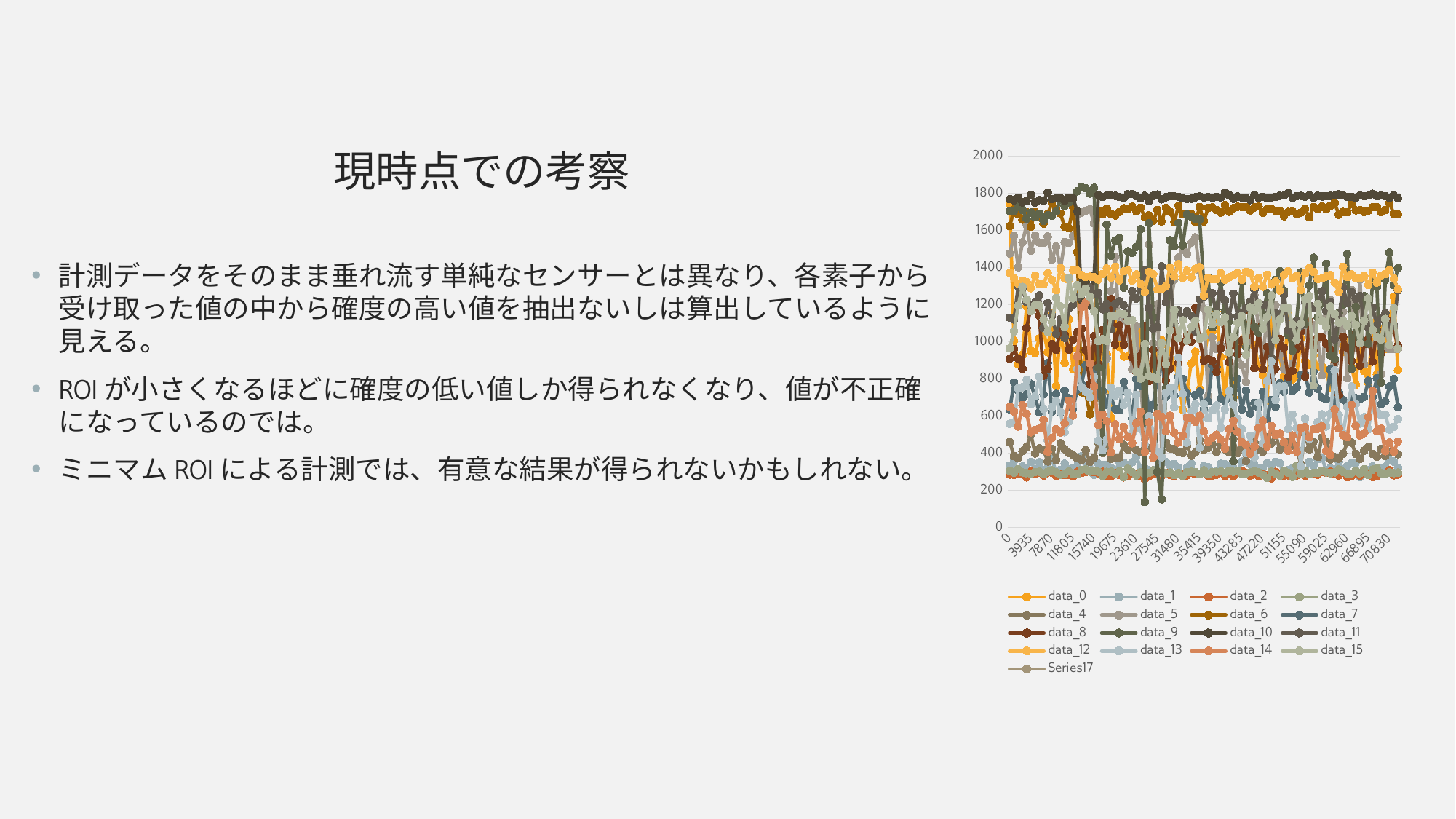

現時点での考察

計測データをそのまま垂れ流す単純なセンサーとは異なり、各素子から受け取った値の中から確度の高い値を抽出ないしは算出しているように見える。
ROIが小さくなるほどに確度の低い値しか得られなくなり、値が不正確になっているのでは。
ミニマムROIによる計測では、有意な結果が得られないかもしれない。

### Chart

| Category | data_0 | data_1 | data_2 | data_3 | data_4 | data_5 | data_6 | data_7 | data_8 | data_9 | data_10 | data_11 | data_12 | data_13 | data_14 | data_15 |  |
|---|---|---|---|---|---|---|---|---|---|---|---|---|---|---|---|---|---|
| 0 | 1742.0 | 333.0 | 284.0 | 305.0 | 459.0 | 1476.0 | 1623.0 | 635.0 | 908.0 | 1705.0 | 1769.0 | 1130.0 | 1372.0 | 558.0 | 650.0 | 965.0 | None |
| 787 | 1007.0 | 357.0 | 283.0 | 295.0 | 384.0 | 1571.0 | 1713.0 | 781.0 | 962.0 | 1705.0 | 1763.0 | 1120.0 | 1342.0 | 562.0 | 625.0 | 1056.0 | None |
| 1574 | 878.0 | 288.0 | 287.0 | 313.0 | 373.0 | 1402.0 | 1687.0 | 737.0 | 909.0 | 1731.0 | 1777.0 | 1297.0 | 1314.0 | 749.0 | 543.0 | 1195.0 | None |
| 2361 | 929.0 | 328.0 | 291.0 | 296.0 | 410.0 | 1536.0 | 1658.0 | 695.0 | 855.0 | 1710.0 | 1751.0 | 1284.0 | 1331.0 | 755.0 | 658.0 | 1296.0 | None |
| 3148 | 1190.0 | 311.0 | 269.0 | 292.0 | 432.0 | 1631.0 | 1698.0 | 717.0 | 1075.0 | 1664.0 | 1759.0 | 1213.0 | 1322.0 | 794.0 | 611.0 | 1227.0 | None |
| 3935 | 952.0 | 353.0 | 301.0 | 289.0 | 502.0 | 1492.0 | 1620.0 | 774.0 | 1185.0 | 1697.0 | 1792.0 | 1193.0 | 1289.0 | 664.0 | 512.0 | 1164.0 | None |
| 4722 | 938.0 | 311.0 | 289.0 | 298.0 | 398.0 | 1573.0 | 1700.0 | 702.0 | 1200.0 | 1671.0 | 1751.0 | 1211.0 | 1357.0 | 705.0 | 524.0 | 1197.0 | None |
| 5509 | 1019.0 | 351.0 | 294.0 | 300.0 | 425.0 | 1535.0 | 1677.0 | 620.0 | 1141.0 | 1692.0 | 1764.0 | 1249.0 | 1312.0 | 811.0 | 532.0 | 1195.0 | None |
| 6296 | 1067.0 | 303.0 | 279.0 | 285.0 | 418.0 | 1533.0 | 1637.0 | 717.0 | 818.0 | 1652.0 | 1760.0 | 1075.0 | 1310.0 | 638.0 | 580.0 | 1121.0 | None |
| 7083 | 944.0 | 322.0 | 296.0 | 299.0 | 355.0 | 1567.0 | 1690.0 | 887.0 | 853.0 | 1683.0 | 1805.0 | 1209.0 | 1369.0 | 468.0 | 407.0 | 1052.0 | None |
| 7870 | 1154.0 | 366.0 | 295.0 | 307.0 | 423.0 | 1443.0 | 1749.0 | 624.0 | 987.0 | 1679.0 | 1769.0 | 1141.0 | 1335.0 | 647.0 | 482.0 | 1105.0 | None |
| 8657 | 761.0 | 297.0 | 278.0 | 296.0 | 361.0 | 1513.0 | 1716.0 | 719.0 | 957.0 | 1702.0 | 1772.0 | 1042.0 | 1277.0 | 679.0 | 528.0 | 1236.0 | None |
| 9444 | 1082.0 | 309.0 | 285.0 | 283.0 | 453.0 | 1394.0 | 1692.0 | 619.0 | 1065.0 | 1765.0 | 1775.0 | 1122.0 | 1398.0 | 622.0 | 511.0 | 1192.0 | None |
| 10231 | 886.0 | 343.0 | 281.0 | 289.0 | 421.0 | 1537.0 | 1621.0 | 737.0 | 1037.0 | 1732.0 | 1761.0 | 1021.0 | 1343.0 | 512.0 | 561.0 | 1080.0 | None |
| 11018 | 1121.0 | 314.0 | 282.0 | 301.0 | 401.0 | 1533.0 | 1612.0 | 697.0 | 958.0 | 1751.0 | 1778.0 | 1183.0 | 1333.0 | 570.0 | 683.0 | 1344.0 | None |
| 11805 | 852.0 | 319.0 | 273.0 | 289.0 | 388.0 | 1571.0 | 1725.0 | 640.0 | 1012.0 | 1777.0 | 1773.0 | 1200.0 | 1386.0 | 658.0 | 602.0 | 1234.0 | None |
| 12592 | 959.0 | 332.0 | 299.0 | 287.0 | 372.0 | 1688.0 | 1484.0 | 742.0 | 1050.0 | 1811.0 | 1703.0 | 1243.0 | 1384.0 | 853.0 | 922.0 | 1306.0 | None |
| 13379 | 839.0 | 383.0 | 293.0 | 310.0 | 363.0 | 1696.0 | 728.0 | 773.0 | 1071.0 | 1834.0 | 1226.0 | 1273.0 | 1361.0 | 755.0 | 1186.0 | 1257.0 | None |
| 14166 | 938.0 | 314.0 | 298.0 | 312.0 | 415.0 | 1707.0 | 723.0 | 875.0 | 955.0 | 1827.0 | 1324.0 | 1269.0 | 1349.0 | 731.0 | 1210.0 | 1287.0 | None |
| 14953 | 953.0 | 357.0 | 299.0 | 299.0 | 352.0 | 1715.0 | 609.0 | 907.0 | 771.0 | 1799.0 | 1195.0 | 1292.0 | 1352.0 | 700.0 | 885.0 | 1243.0 | None |
| 15740 | 733.0 | 283.0 | 297.0 | 304.0 | 375.0 | 1638.0 | 690.0 | 835.0 | 1031.0 | 1830.0 | 1359.0 | 1258.0 | 1348.0 | 810.0 | 760.0 | 1164.0 | None |
| 16527 | 778.0 | 343.0 | 292.0 | 299.0 | 457.0 | 830.0 | 1708.0 | 708.0 | 880.0 | 860.0 | 1791.0 | 1264.0 | 1335.0 | 467.0 | 552.0 | 1003.0 | None |
| 17314 | 997.0 | 338.0 | 299.0 | 278.0 | 401.0 | 723.0 | 1686.0 | 734.0 | 1064.0 | 404.0 | 1780.0 | 1175.0 | 1365.0 | 415.0 | 608.0 | 1014.0 | None |
| 18101 | 932.0 | 337.0 | 276.0 | 299.0 | 431.0 | 910.0 | 1718.0 | 659.0 | 1055.0 | 1633.0 | 1789.0 | 1205.0 | 1395.0 | 473.0 | 571.0 | 1004.0 | None |
| 18888 | 590.0 | 321.0 | 276.0 | 300.0 | 368.0 | 1274.0 | 1689.0 | 703.0 | 1230.0 | 1463.0 | 1788.0 | 1067.0 | 1346.0 | 754.0 | 403.0 | 1140.0 | None |
| 19675 | 1148.0 | 303.0 | 292.0 | 290.0 | 376.0 | 1458.0 | 1681.0 | 637.0 | 986.0 | 1546.0 | 1787.0 | 1203.0 | 1404.0 | 708.0 | 555.0 | 1142.0 | None |
| 20462 | 972.0 | 351.0 | 281.0 | 302.0 | 377.0 | 1030.0 | 1699.0 | 632.0 | 1088.0 | 1559.0 | 1780.0 | 1219.0 | 1332.0 | 738.0 | 475.0 | 1153.0 | None |
| 21249 | 920.0 | 349.0 | 269.0 | 270.0 | 445.0 | 1140.0 | 1720.0 | 783.0 | 985.0 | 1292.0 | 1775.0 | 1197.0 | 1380.0 | 658.0 | 541.0 | 1149.0 | None |
| 22036 | 922.0 | 334.0 | 276.0 | 316.0 | 418.0 | 1050.0 | 1714.0 | 721.0 | 1120.0 | 1488.0 | 1795.0 | 1131.0 | 1385.0 | 724.0 | 487.0 | 1114.0 | None |
| 22823 | 989.0 | 351.0 | 285.0 | 298.0 | 434.0 | 851.0 | 1728.0 | 586.0 | 916.0 | 1479.0 | 1797.0 | 1274.0 | 1330.0 | 505.0 | 453.0 | 1116.0 | None |
| 23610 | 892.0 | 383.0 | 286.0 | 279.0 | 417.0 | 1086.0 | 1703.0 | 799.0 | 837.0 | 1511.0 | 1785.0 | 1233.0 | 1363.0 | 714.0 | 561.0 | 839.0 | None |
| 24397 | 1059.0 | 321.0 | 275.0 | 297.0 | 407.0 | 789.0 | 1723.0 | 763.0 | 923.0 | 1607.0 | 1774.0 | 1294.0 | 1313.0 | 530.0 | 623.0 | 801.0 | None |
| 25184 | 1034.0 | 321.0 | 260.0 | 285.0 | 439.0 | 479.0 | 1672.0 | 789.0 | 1086.0 | 136.0 | 1787.0 | 1386.0 | 1268.0 | 446.0 | 406.0 | 987.0 | None |
| 25971 | 825.0 | 307.0 | 277.0 | 293.0 | 427.0 | 1525.0 | 1681.0 | 632.0 | 788.0 | 1639.0 | 1759.0 | 1183.0 | 1376.0 | 599.0 | 566.0 | 816.0 | None |
| 26758 | 860.0 | 308.0 | 285.0 | 307.0 | 429.0 | 991.0 | 1651.0 | 660.0 | 957.0 | 1132.0 | 1787.0 | 1071.0 | 1365.0 | 514.0 | 375.0 | 809.0 | None |
| 27545 | 953.0 | 287.0 | 294.0 | 307.0 | 395.0 | 1202.0 | 1710.0 | 806.0 | 866.0 | 298.0 | 1794.0 | 1080.0 | 1282.0 | 409.0 | 612.0 | 800.0 | None |
| 28332 | 1008.0 | 353.0 | 276.0 | 292.0 | 408.0 | 407.0 | 1648.0 | 920.0 | 914.0 | 151.0 | 1768.0 | 1407.0 | 1285.0 | 378.0 | 596.0 | 993.0 | None |
| 29119 | 987.0 | 352.0 | 293.0 | 292.0 | 456.0 | 887.0 | 1721.0 | 702.0 | 792.0 | 751.0 | 1779.0 | 1213.0 | 1300.0 | 726.0 | 518.0 | 881.0 | None |
| 29906 | 948.0 | 335.0 | 281.0 | 295.0 | 425.0 | 1188.0 | 1700.0 | 745.0 | 856.0 | 1548.0 | 1786.0 | 1326.0 | 1401.0 | 754.0 | 602.0 | 1061.0 | None |
| 30693 | 867.0 | 342.0 | 277.0 | 281.0 | 421.0 | 1336.0 | 1646.0 | 710.0 | 1060.0 | 1513.0 | 1784.0 | 1101.0 | 1352.0 | 647.0 | 509.0 | 1171.0 | None |
| 31480 | 815.0 | 320.0 | 286.0 | 292.0 | 407.0 | 1453.0 | 1733.0 | 812.0 | 885.0 | 1640.0 | 1782.0 | 1168.0 | 1418.0 | 915.0 | 457.0 | 1019.0 | None |
| 32267 | 635.0 | 289.0 | 287.0 | 276.0 | 401.0 | 1494.0 | 1688.0 | 801.0 | 999.0 | 1520.0 | 1773.0 | 1134.0 | 1344.0 | 720.0 | 495.0 | 1116.0 | None |
| 33054 | 735.0 | 323.0 | 280.0 | 297.0 | 440.0 | 1474.0 | 1689.0 | 721.0 | 1038.0 | 1687.0 | 1769.0 | 1166.0 | 1383.0 | 456.0 | 591.0 | 1006.0 | None |
| 33841 | 884.0 | 342.0 | 295.0 | 300.0 | 385.0 | 1535.0 | 1689.0 | 579.0 | 1001.0 | 1674.0 | 1771.0 | 1141.0 | 1347.0 | 625.0 | 588.0 | 1080.0 | None |
| 34628 | 947.0 | 290.0 | 285.0 | 298.0 | 404.0 | 1563.0 | 1645.0 | 713.0 | 1184.0 | 1662.0 | 1779.0 | 1056.0 | 1394.0 | 664.0 | 569.0 | 1114.0 | None |
| 35415 | 744.0 | 290.0 | 291.0 | 286.0 | 472.0 | 1381.0 | 1727.0 | 732.0 | 1016.0 | 1660.0 | 1784.0 | 1229.0 | 1403.0 | 429.0 | 601.0 | 1015.0 | None |
| 36202 | 910.0 | 329.0 | 295.0 | 307.0 | 419.0 | 1178.0 | 1649.0 | 636.0 | 897.0 | 1303.0 | 1778.0 | 1242.0 | 1249.0 | 664.0 | 517.0 | 1028.0 | None |
| 36989 | 1045.0 | 324.0 | 277.0 | 285.0 | 427.0 | 708.0 | 1721.0 | 678.0 | 906.0 | 1346.0 | 1780.0 | 1260.0 | 1344.0 | 587.0 | 462.0 | 1173.0 | None |
| 37776 | 1056.0 | 299.0 | 278.0 | 297.0 | 448.0 | 1024.0 | 1725.0 | 874.0 | 897.0 | 1078.0 | 1776.0 | 1261.0 | 1337.0 | 630.0 | 482.0 | 1096.0 | None |
| 38563 | 1164.0 | 305.0 | 284.0 | 299.0 | 406.0 | 962.0 | 1711.0 | 865.0 | 838.0 | 1175.0 | 1781.0 | 1148.0 | 1337.0 | 657.0 | 499.0 | 1149.0 | None |
| 39350 | 919.0 | 343.0 | 293.0 | 301.0 | 442.0 | 983.0 | 1696.0 | 691.0 | 965.0 | 1319.0 | 1778.0 | 1264.0 | 1370.0 | 536.0 | 473.0 | 1105.0 | None |
| 40137 | 706.0 | 340.0 | 278.0 | 294.0 | 421.0 | 1086.0 | 1737.0 | 680.0 | 1104.0 | 1162.0 | 1805.0 | 1223.0 | 1335.0 | 635.0 | 424.0 | 1131.0 | None |
| 40924 | 927.0 | 332.0 | 295.0 | 306.0 | 403.0 | 1011.0 | 1701.0 | 697.0 | 891.0 | 1112.0 | 1790.0 | 1137.0 | 1347.0 | 734.0 | 529.0 | 943.0 | None |
| 41711 | 699.0 | 321.0 | 276.0 | 299.0 | 474.0 | 822.0 | 1720.0 | 740.0 | 1000.0 | 356.0 | 1771.0 | 1260.0 | 1360.0 | 660.0 | 573.0 | 1026.0 | None |
| 42498 | 972.0 | 299.0 | 293.0 | 305.0 | 400.0 | 939.0 | 1728.0 | 800.0 | 932.0 | 1137.0 | 1783.0 | 1137.0 | 1371.0 | 586.0 | 513.0 | 1103.0 | None |
| 43285 | 999.0 | 354.0 | 306.0 | 287.0 | 431.0 | 873.0 | 1727.0 | 636.0 | 1007.0 | 1323.0 | 1778.0 | 1155.0 | 1335.0 | 528.0 | 458.0 | 1138.0 | None |
| 44072 | 1091.0 | 357.0 | 292.0 | 291.0 | 357.0 | 784.0 | 1725.0 | 737.0 | 1030.0 | 972.0 | 1777.0 | 1183.0 | 1377.0 | 400.0 | 444.0 | 930.0 | None |
| 44859 | 989.0 | 340.0 | 278.0 | 297.0 | 438.0 | 1076.0 | 1708.0 | 613.0 | 1166.0 | 1208.0 | 1764.0 | 1217.0 | 1368.0 | 494.0 | 396.0 | 1186.0 | None |
| 45646 | 979.0 | 336.0 | 293.0 | 302.0 | 458.0 | 1251.0 | 1724.0 | 670.0 | 858.0 | 1080.0 | 1791.0 | 1282.0 | 1296.0 | 378.0 | 437.0 | 1167.0 | None |
| 46433 | 862.0 | 316.0 | 276.0 | 296.0 | 418.0 | 1071.0 | 1729.0 | 643.0 | 1076.0 | 1048.0 | 1776.0 | 1187.0 | 1345.0 | 671.0 | 536.0 | 1208.0 | None |
| 47220 | 818.0 | 322.0 | 285.0 | 283.0 | 407.0 | 919.0 | 1696.0 | 730.0 | 850.0 | 1149.0 | 1782.0 | 1197.0 | 1297.0 | 453.0 | 574.0 | 1071.0 | None |
| 48007 | 684.0 | 346.0 | 280.0 | 267.0 | 487.0 | 1139.0 | 1716.0 | 583.0 | 972.0 | 1262.0 | 1773.0 | 1199.0 | 1362.0 | 788.0 | 436.0 | 1134.0 | None |
| 48794 | 1174.0 | 325.0 | 264.0 | 300.0 | 453.0 | 835.0 | 1718.0 | 686.0 | 796.0 | 1161.0 | 1778.0 | 912.0 | 1309.0 | 894.0 | 548.0 | 1249.0 | None |
| 49581 | 992.0 | 353.0 | 299.0 | 289.0 | 503.0 | 1196.0 | 1707.0 | 650.0 | 855.0 | 1333.0 | 1781.0 | 1155.0 | 1325.0 | 687.0 | 498.0 | 1009.0 | None |
| 50368 | 917.0 | 346.0 | 287.0 | 278.0 | 419.0 | 929.0 | 1706.0 | 777.0 | 1016.0 | 1381.0 | 1787.0 | 1132.0 | 1276.0 | 760.0 | 507.0 | 1121.0 | None |
| 51155 | 814.0 | 278.0 | 279.0 | 305.0 | 437.0 | 854.0 | 1677.0 | 731.0 | 968.0 | 1276.0 | 1788.0 | 1254.0 | 1360.0 | 760.0 | 458.0 | 1183.0 | None |
| 51942 | 1157.0 | 310.0 | 280.0 | 293.0 | 462.0 | 839.0 | 1700.0 | 788.0 | 810.0 | 1037.0 | 1801.0 | 1062.0 | 1380.0 | 529.0 | 413.0 | 1181.0 | None |
| 52729 | 797.0 | 319.0 | 277.0 | 272.0 | 450.0 | 882.0 | 1703.0 | 735.0 | 843.0 | 952.0 | 1776.0 | 1032.0 | 1342.0 | 608.0 | 495.0 | 1094.0 | None |
| 53516 | 816.0 | 326.0 | 280.0 | 334.0 | 424.0 | 1045.0 | 1689.0 | 755.0 | 962.0 | 1115.0 | 1785.0 | 1111.0 | 1357.0 | 536.0 | 407.0 | 1012.0 | None |
| 54303 | 1019.0 | 334.0 | 287.0 | 288.0 | 339.0 | 1079.0 | 1697.0 | 821.0 | 1057.0 | 1375.0 | 1787.0 | 1086.0 | 1279.0 | 330.0 | 534.0 | 1098.0 | None |
| 55090 | 897.0 | 285.0 | 278.0 | 303.0 | 504.0 | 1061.0 | 1716.0 | 824.0 | 812.0 | 1096.0 | 1782.0 | 1216.0 | 1370.0 | 586.0 | 540.0 | 1230.0 | None |
| 55877 | 877.0 | 353.0 | 286.0 | 285.0 | 420.0 | 984.0 | 1672.0 | 727.0 | 1111.0 | 1304.0 | 1791.0 | 1196.0 | 1397.0 | 477.0 | 485.0 | 1246.0 | None |
| 56664 | 927.0 | 333.0 | 289.0 | 293.0 | 462.0 | 1091.0 | 1727.0 | 839.0 | 952.0 | 1453.0 | 1777.0 | 1183.0 | 1377.0 | 530.0 | 528.0 | 764.0 | None |
| 57451 | 862.0 | 367.0 | 284.0 | 294.0 | 379.0 | 1014.0 | 1714.0 | 747.0 | 1024.0 | 1131.0 | 1787.0 | 1204.0 | 1338.0 | 567.0 | 531.0 | 1204.0 | None |
| 58238 | 867.0 | 374.0 | 299.0 | 306.0 | 483.0 | 819.0 | 1729.0 | 700.0 | 1024.0 | 1207.0 | 1783.0 | 1273.0 | 1341.0 | 609.0 | 545.0 | 1113.0 | None |
| 59025 | 846.0 | 306.0 | 294.0 | 296.0 | 462.0 | 1132.0 | 1714.0 | 689.0 | 990.0 | 1421.0 | 1784.0 | 1166.0 | 1352.0 | 543.0 | 411.0 | 1082.0 | None |
| 59812 | 751.0 | 320.0 | 299.0 | 292.0 | 366.0 | 1227.0 | 1734.0 | 852.0 | 959.0 | 926.0 | 1787.0 | 1214.0 | 1359.0 | 612.0 | 391.0 | 1190.0 | None |
| 60599 | 1052.0 | 312.0 | 285.0 | 296.0 | 378.0 | 881.0 | 1748.0 | 641.0 | 904.0 | 907.0 | 1788.0 | 1014.0 | 1319.0 | 846.0 | 634.0 | 1150.0 | None |
| 61386 | 1000.0 | 353.0 | 280.0 | 312.0 | 370.0 | 1016.0 | 1685.0 | 727.0 | 713.0 | 1156.0 | 1795.0 | 1128.0 | 1268.0 | 604.0 | 532.0 | 1103.0 | None |
| 62173 | 947.0 | 313.0 | 296.0 | 299.0 | 397.0 | 1163.0 | 1700.0 | 688.0 | 1026.0 | 1202.0 | 1790.0 | 1292.0 | 1405.0 | 507.0 | 496.0 | 1113.0 | None |
| 62960 | 1002.0 | 332.0 | 270.0 | 290.0 | 457.0 | 803.0 | 1699.0 | 658.0 | 968.0 | 1474.0 | 1781.0 | 1208.0 | 1349.0 | 648.0 | 485.0 | 1087.0 | None |
| 63747 | 866.0 | 346.0 | 276.0 | 291.0 | 456.0 | 1280.0 | 1743.0 | 689.0 | 897.0 | 855.0 | 1782.0 | 1269.0 | 1364.0 | 759.0 | 659.0 | 1138.0 | None |
| 64534 | 770.0 | 348.0 | 294.0 | 305.0 | 396.0 | 971.0 | 1709.0 | 696.0 | 1048.0 | 1188.0 | 1776.0 | 1231.0 | 1341.0 | 664.0 | 547.0 | 1091.0 | None |
| 65321 | 1008.0 | 271.0 | 279.0 | 291.0 | 369.0 | 1335.0 | 1710.0 | 692.0 | 871.0 | 1019.0 | 1790.0 | 1247.0 | 1342.0 | 558.0 | 496.0 | 993.0 | None |
| 66108 | 842.0 | 289.0 | 288.0 | 313.0 | 413.0 | 879.0 | 1700.0 | 703.0 | 987.0 | 1246.0 | 1785.0 | 1107.0 | 1355.0 | 594.0 | 508.0 | 1114.0 | None |
| 66895 | 780.0 | 308.0 | 285.0 | 281.0 | 434.0 | 1123.0 | 1707.0 | 790.0 | 1016.0 | 990.0 | 1788.0 | 1078.0 | 1306.0 | 528.0 | 594.0 | 1233.0 | None |
| 67682 | 1102.0 | 328.0 | 271.0 | 311.0 | 396.0 | 893.0 | 1726.0 | 705.0 | 893.0 | 1329.0 | 1798.0 | 1185.0 | 1373.0 | 673.0 | 734.0 | 1063.0 | None |
| 68469 | 823.0 | 308.0 | 275.0 | 319.0 | 380.0 | 1137.0 | 1725.0 | 805.0 | 1068.0 | 1296.0 | 1784.0 | 1091.0 | 1320.0 | 624.0 | 519.0 | 1023.0 | None |
| 69256 | 1066.0 | 316.0 | 286.0 | 292.0 | 424.0 | 826.0 | 1698.0 | 663.0 | 939.0 | 780.0 | 1789.0 | 1123.0 | 1357.0 | 605.0 | 531.0 | 1013.0 | None |
| 70043 | 962.0 | 327.0 | 287.0 | 290.0 | 385.0 | 1117.0 | 1710.0 | 678.0 | 1124.0 | 1334.0 | 1786.0 | 1155.0 | 1365.0 | 606.0 | 410.0 | 1123.0 | None |
| 70830 | 1114.0 | 360.0 | 307.0 | 296.0 | 408.0 | 960.0 | 1747.0 | 759.0 | 1113.0 | 1481.0 | 1775.0 | 1077.0 | 1386.0 | 526.0 | 457.0 | 983.0 | None |
| 71617 | 1243.0 | 354.0 | 280.0 | 292.0 | 404.0 | 961.0 | 1691.0 | 800.0 | 1062.0 | 1306.0 | 1789.0 | 1089.0 | 1341.0 | 541.0 | 408.0 | 1183.0 | None |
| 72404 | 847.0 | 321.0 | 284.0 | 295.0 | 394.0 | 961.0 | 1687.0 | 647.0 | 980.0 | 1398.0 | 1774.0 | 1277.0 | 1283.0 | 583.0 | 462.0 | 963.0 | None |